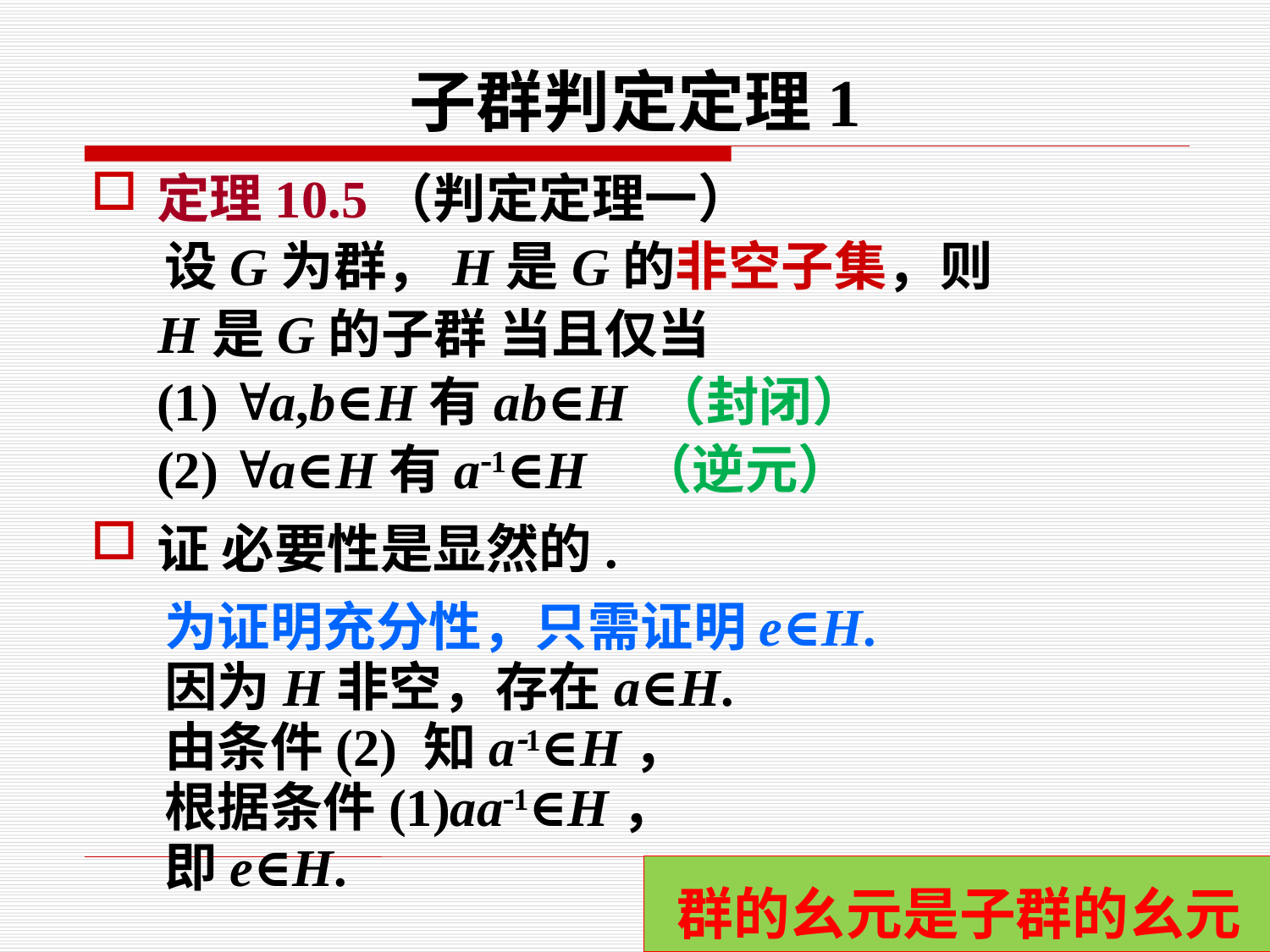

# 子群判定定理1
定理10.5（判定定理一）
     设G为群，H是G的非空子集，则
     H是G的子群 当且仅当
(1) ∀a,b∈H有ab∈H （封闭）
(2) ∀a∈H有a−1∈H   （逆元）
证 必要性是显然的.
     为证明充分性，只需证明e∈H.
     因为H非空，存在a∈H.
     由条件(2) 知a−1∈H，
     根据条件(1)aa−1∈H，
     即e∈H.
群的幺元是子群的幺元
36